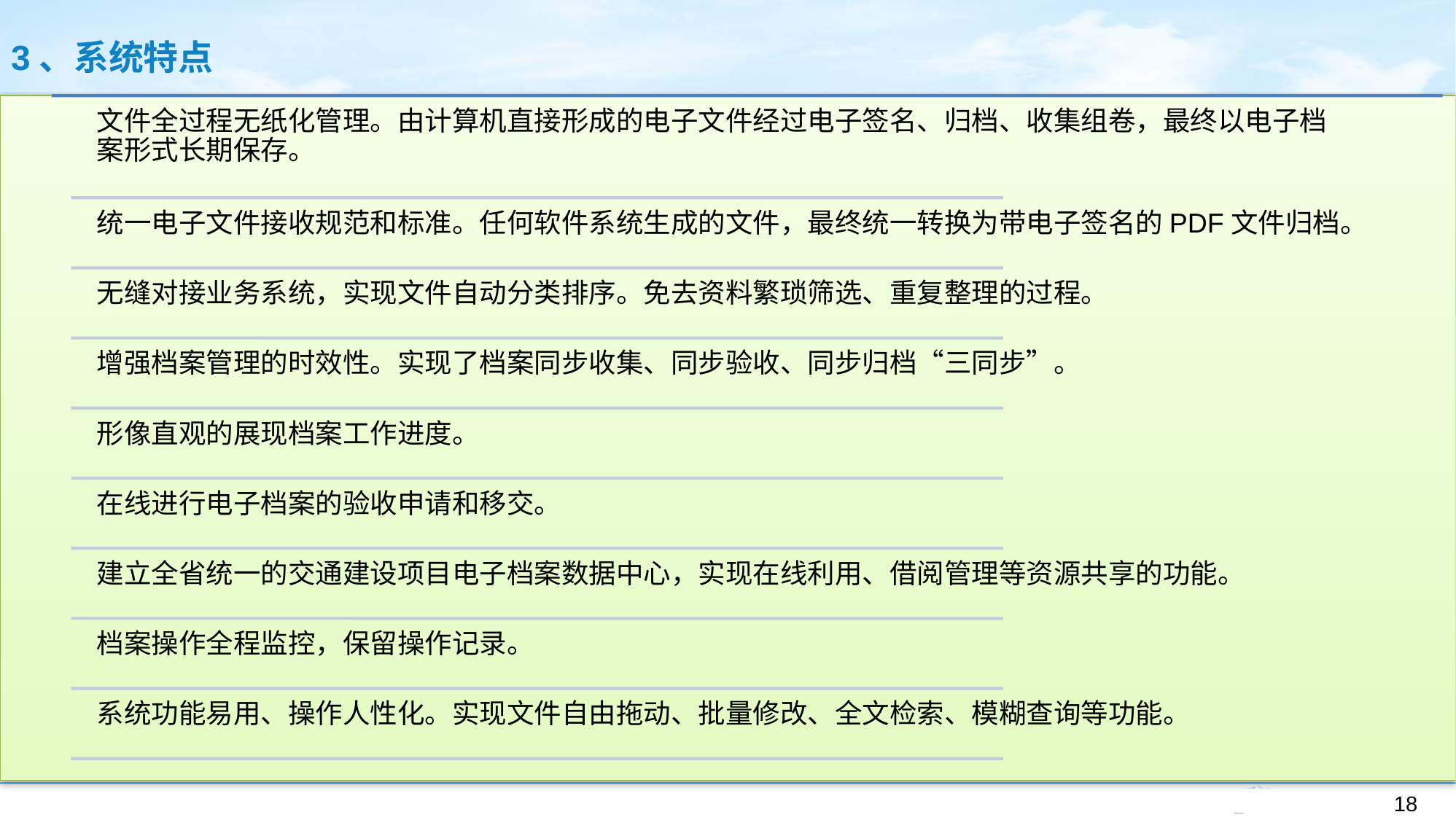

3、系统特点

文件全过程无纸化管理。由计算机直接形成的电子文件经过电子签名、归档、收集组卷，最终以电子档案形式长期保存。
统一电子文件接收规范和标准。任何软件系统生成的文件，最终统一转换为带电子签名的PDF文件归档。
无缝对接业务系统，实现文件自动分类排序。免去资料繁琐筛选、重复整理的过程。
增强档案管理的时效性。实现了档案同步收集、同步验收、同步归档“三同步”。
形像直观的展现档案工作进度。
在线进行电子档案的验收申请和移交。
建立全省统一的交通建设项目电子档案数据中心，实现在线利用、借阅管理等资源共享的功能。
档案操作全程监控，保留操作记录。
系统功能易用、操作人性化。实现文件自由拖动、批量修改、全文检索、模糊查询等功能。
18